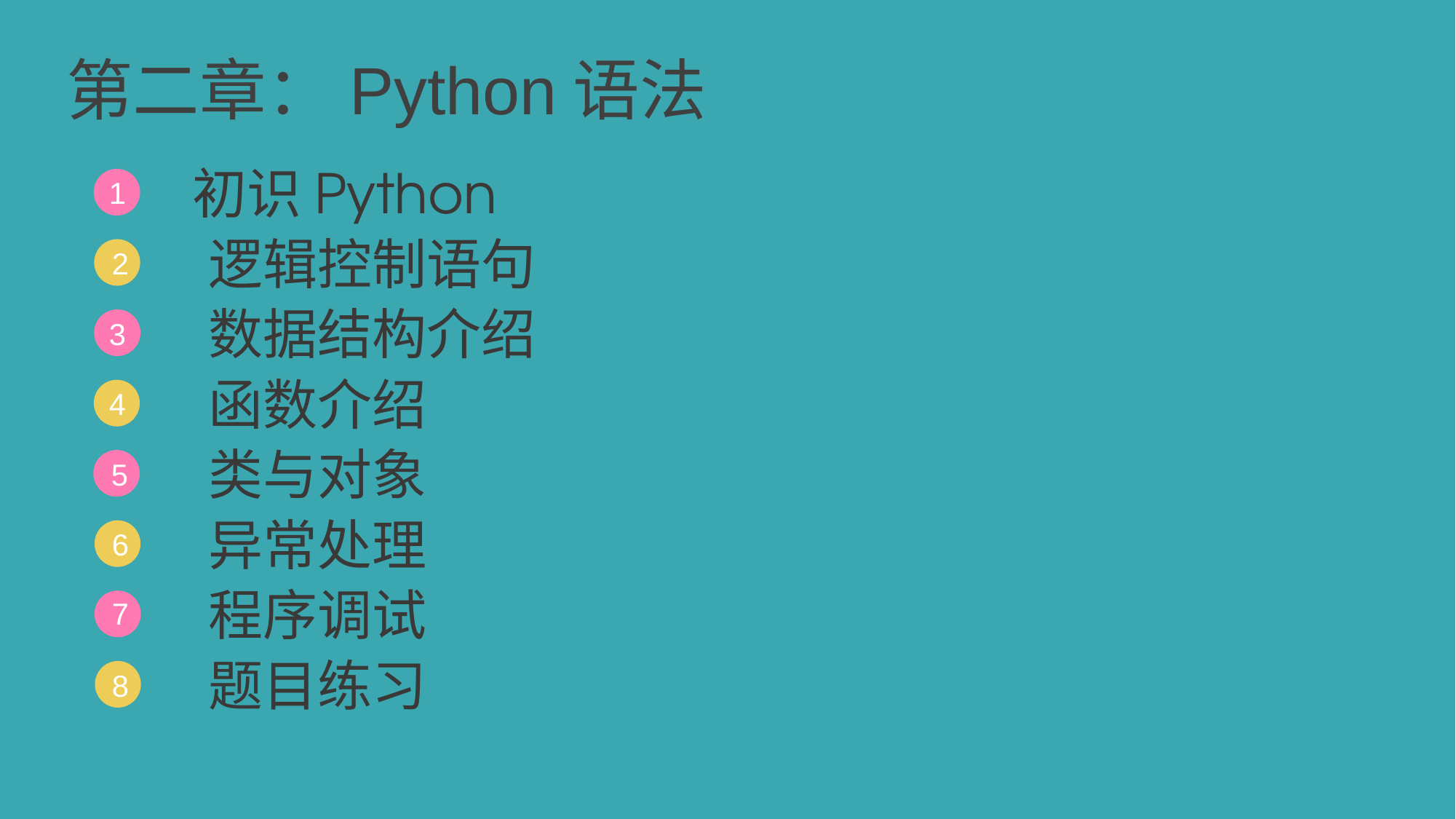

第二章：Python语法
初识Python
1

逻辑控制语句

2
数据结构介绍

3
函数介绍

4
类与对象

5
异常处理

6
程序调试
7

题目练习

8